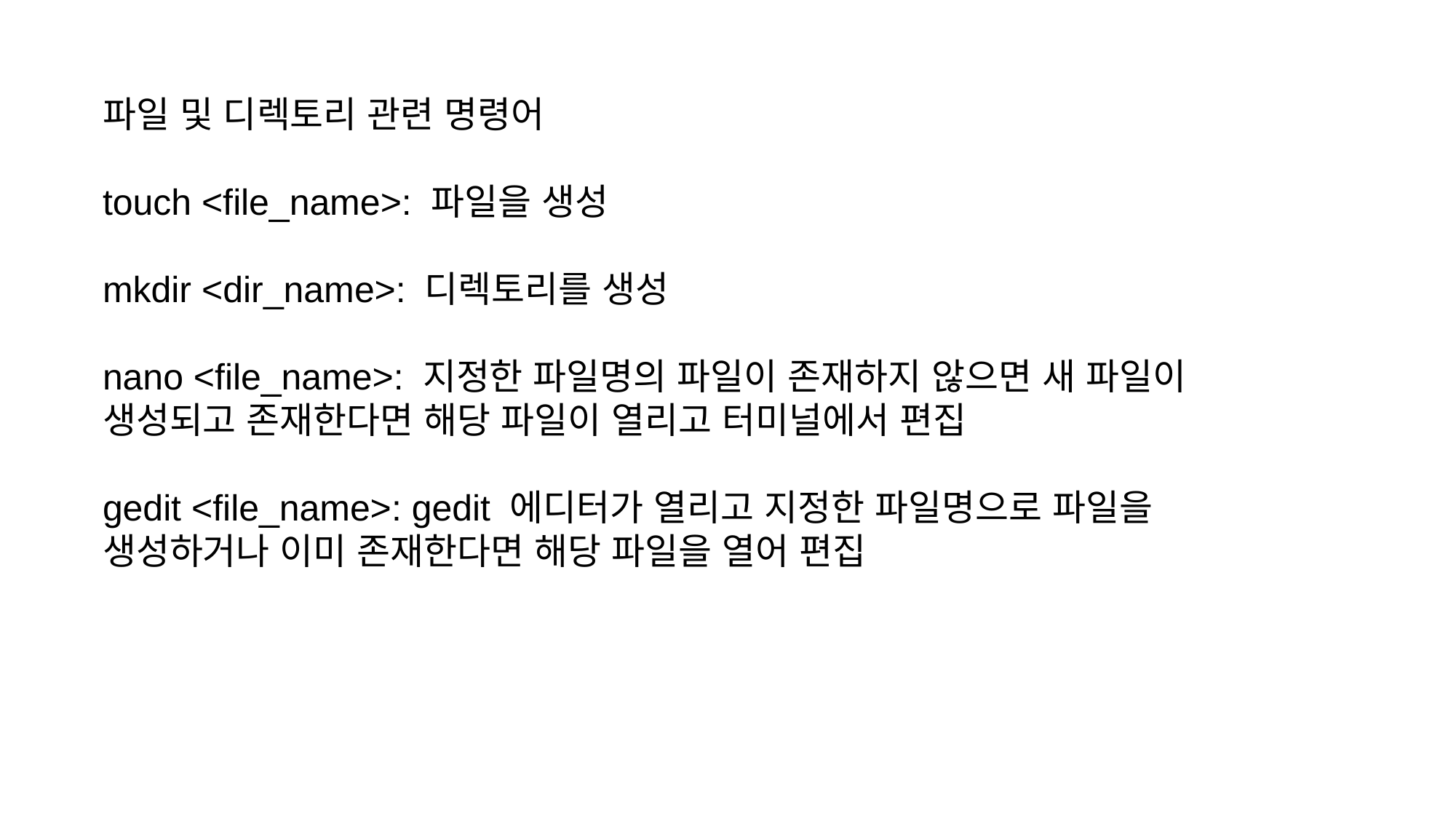

파일 및 디렉토리 관련 명령어

touch <file_name>: 파일을 생성

mkdir <dir_name>: 디렉토리를 생성

nano <file_name>: 지정한 파일명의 파일이 존재하지 않으면 새 파일이 생성되고 존재한다면 해당 파일이 열리고 터미널에서 편집

gedit <file_name>: gedit 에디터가 열리고 지정한 파일명으로 파일을
생성하거나 이미 존재한다면 해당 파일을 열어 편집